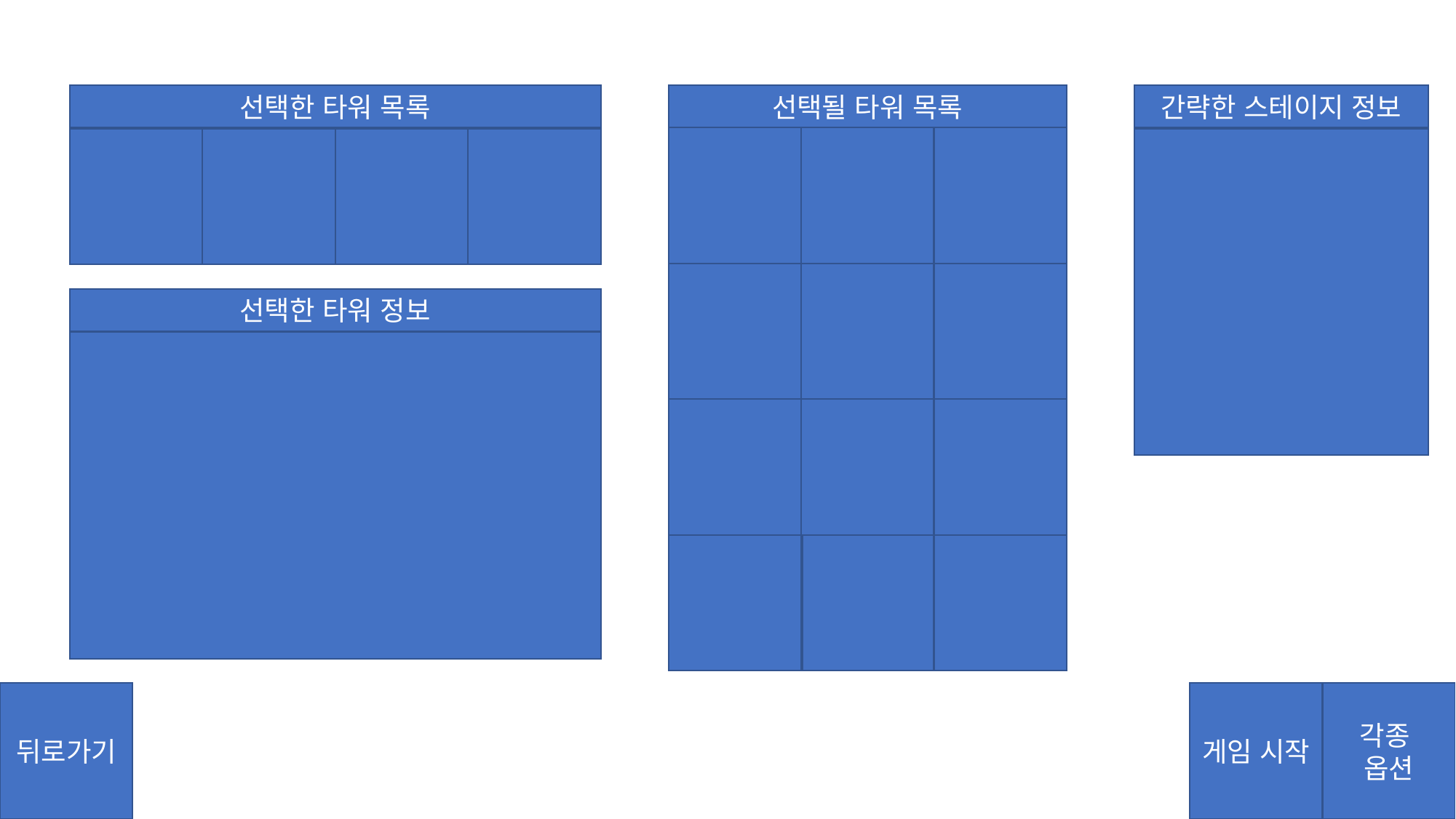

선택한 타워 목록
간략한 스테이지 정보
선택될 타워 목록

선택한 타워 정보

뒤로가기
게임 시작
각종
옵션